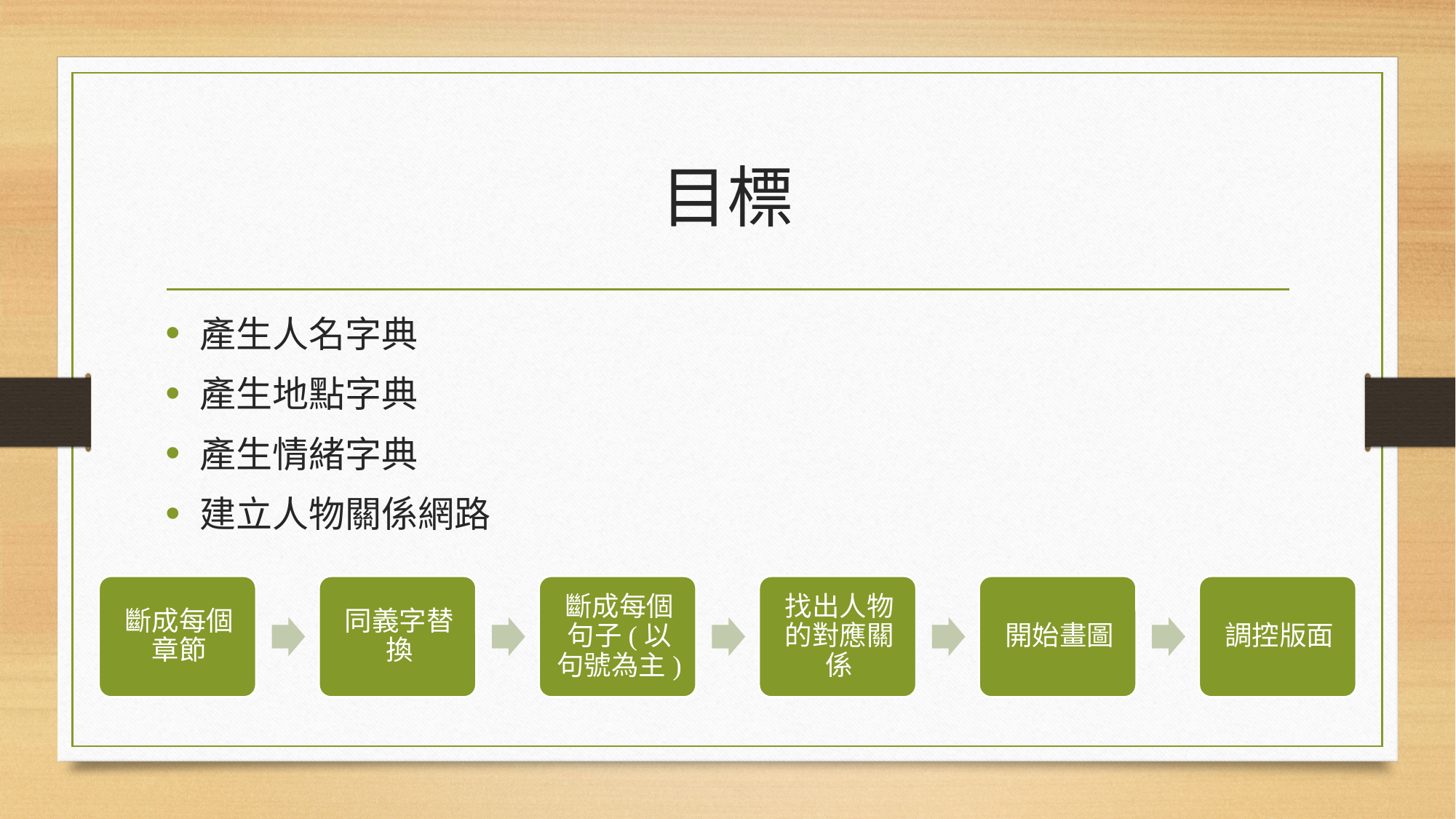

# 目標
產生人名字典
產生地點字典
產生情緒字典
建立人物關係網路
斷成每個章節

同義字替換

斷成每個句子(以句號為主)

找出人物的對應關係

開始畫圖

調控版面